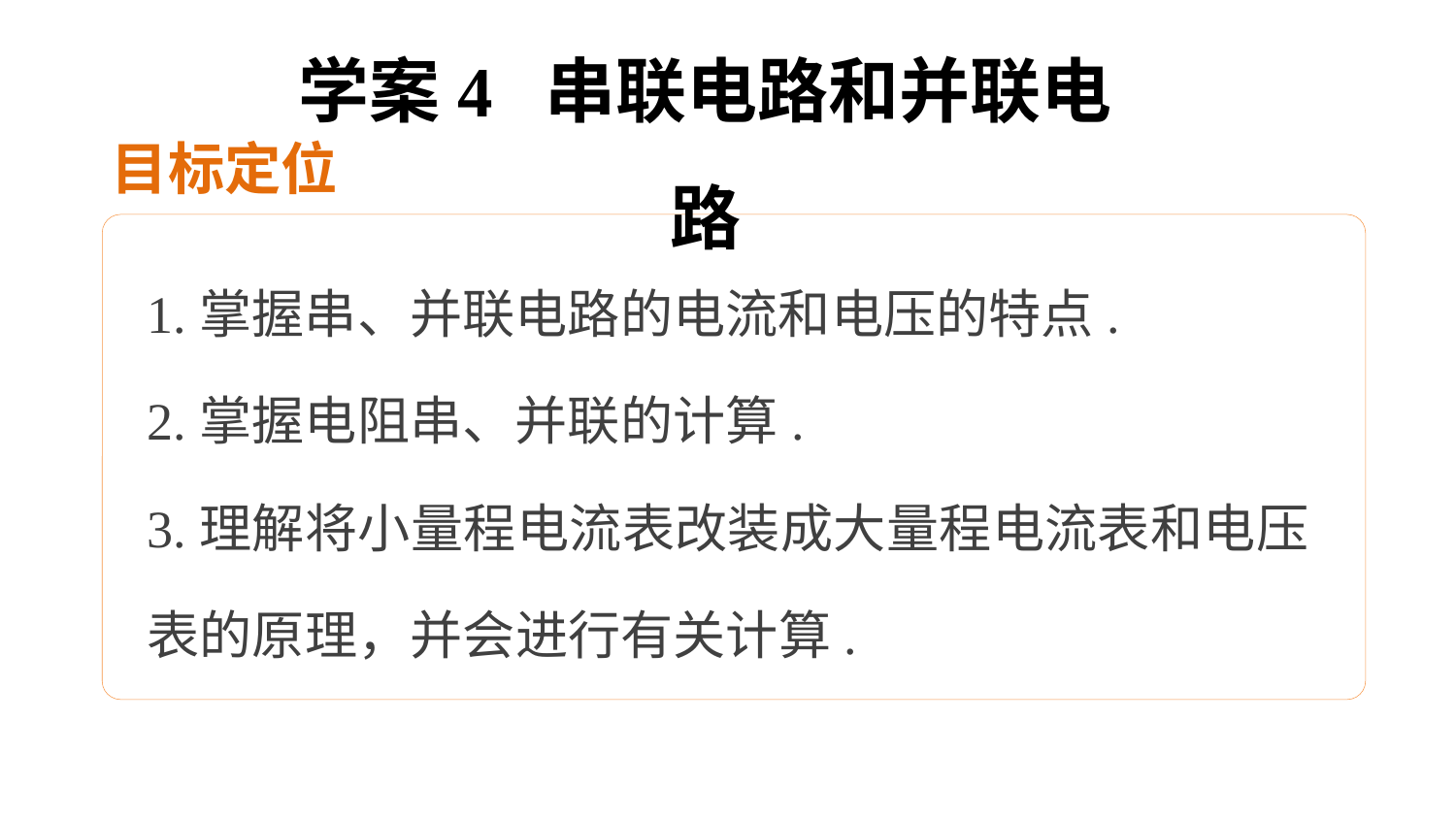

学案4  串联电路和并联电路

目标定位

1.掌握串、并联电路的电流和电压的特点.
2.掌握电阻串、并联的计算.
3.理解将小量程电流表改装成大量程电流表和电压表的原理，并会进行有关计算.